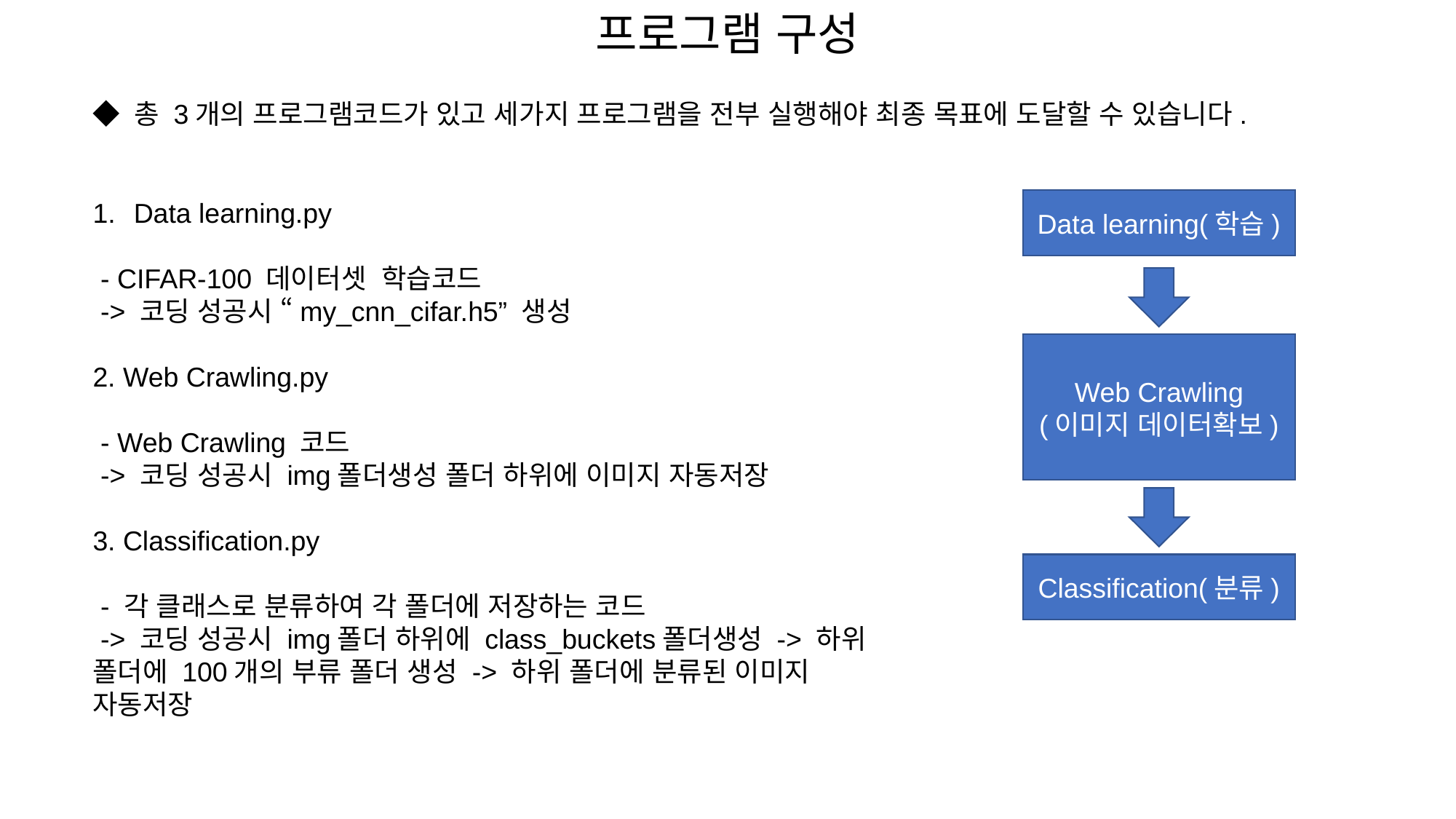

프로그램 구성
◆ 총 3개의 프로그램코드가 있고 세가지 프로그램을 전부 실행해야 최종 목표에 도달할 수 있습니다.
Data learning.py

 - CIFAR-100 데이터셋  학습코드
 -> 코딩 성공시 “my_cnn_cifar.h5” 생성

2. Web Crawling.py

 - Web Crawling 코드
 -> 코딩 성공시 img폴더생성 폴더 하위에 이미지 자동저장

3. Classification.py

 - 각 클래스로 분류하여 각 폴더에 저장하는 코드
 -> 코딩 성공시 img폴더 하위에 class_buckets폴더생성 -> 하위 폴더에 100개의 부류 폴더 생성 -> 하위 폴더에 분류된 이미지 자동저장
Data learning(학습)

Web Crawling
(이미지 데이터확보)

Classification(분류)